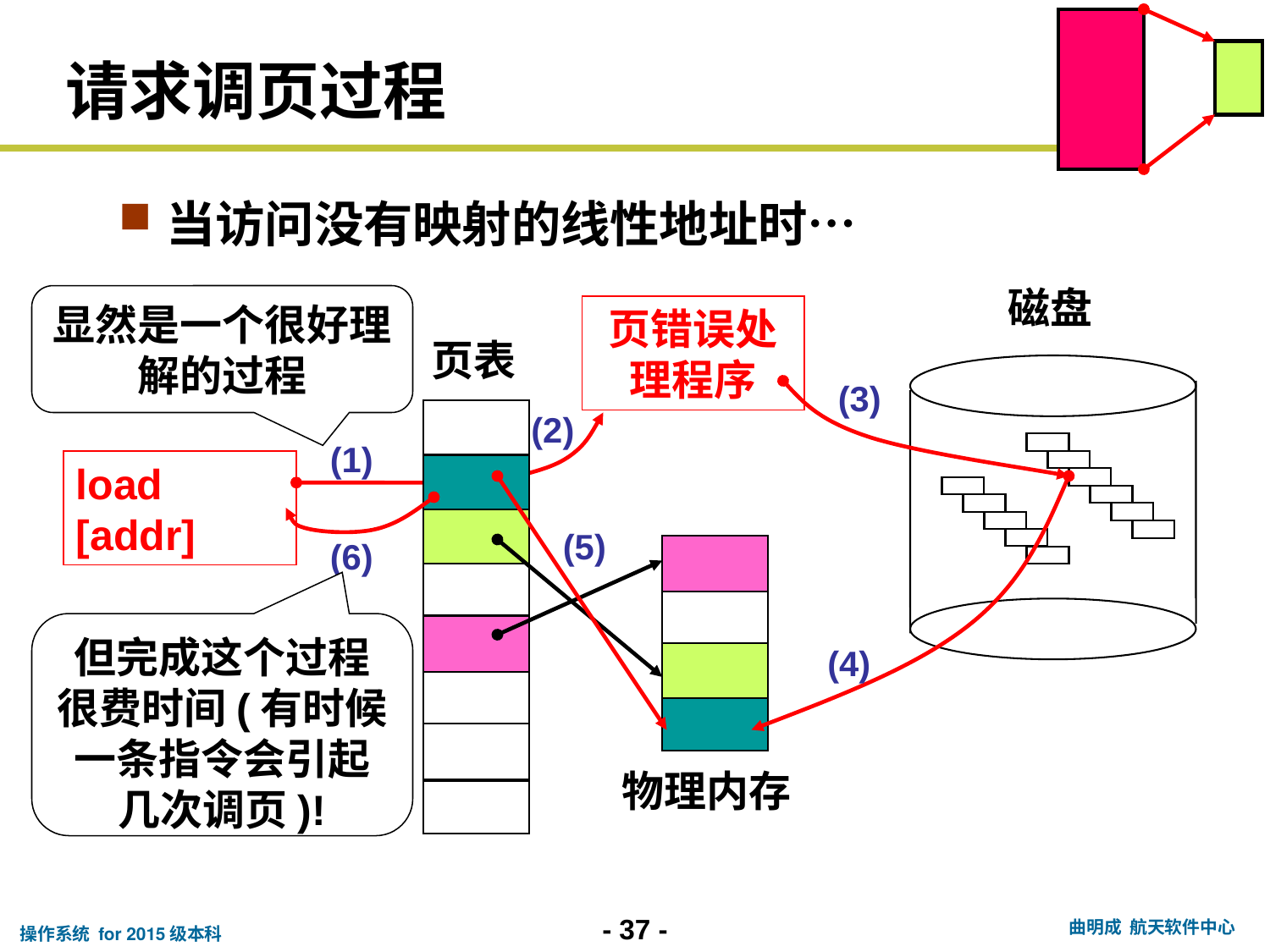

# 请求调页过程
当访问没有映射的线性地址时…
磁盘
页表

物理内存

显然是一个很好理解的过程
页错误处理程序
(3)

(2)

(1)
i

load [addr]

(5)
(6)
但完成这个过程很费时间(有时候一条指令会引起几次调页)!
(4)